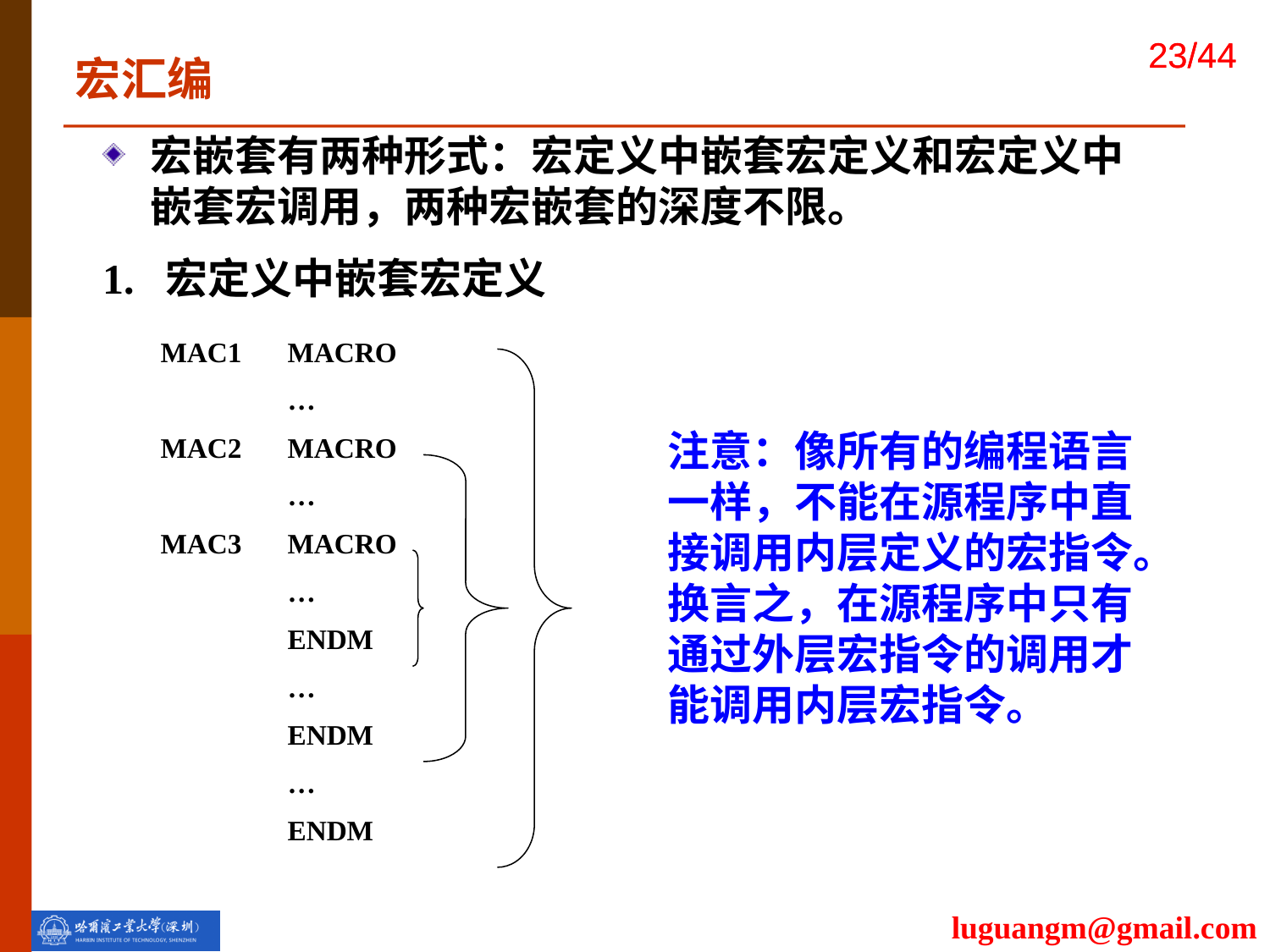

宏汇编
宏嵌套有两种形式：宏定义中嵌套宏定义和宏定义中嵌套宏调用，两种宏嵌套的深度不限。
1.  宏定义中嵌套宏定义

MAC1	MACRO
	…
MAC2	MACRO
	…
MAC3	MACRO
	…
	ENDM
	…
	ENDM
	…
	ENDM

注意：像所有的编程语言一样，不能在源程序中直接调用内层定义的宏指令。换言之，在源程序中只有通过外层宏指令的调用才能调用内层宏指令。